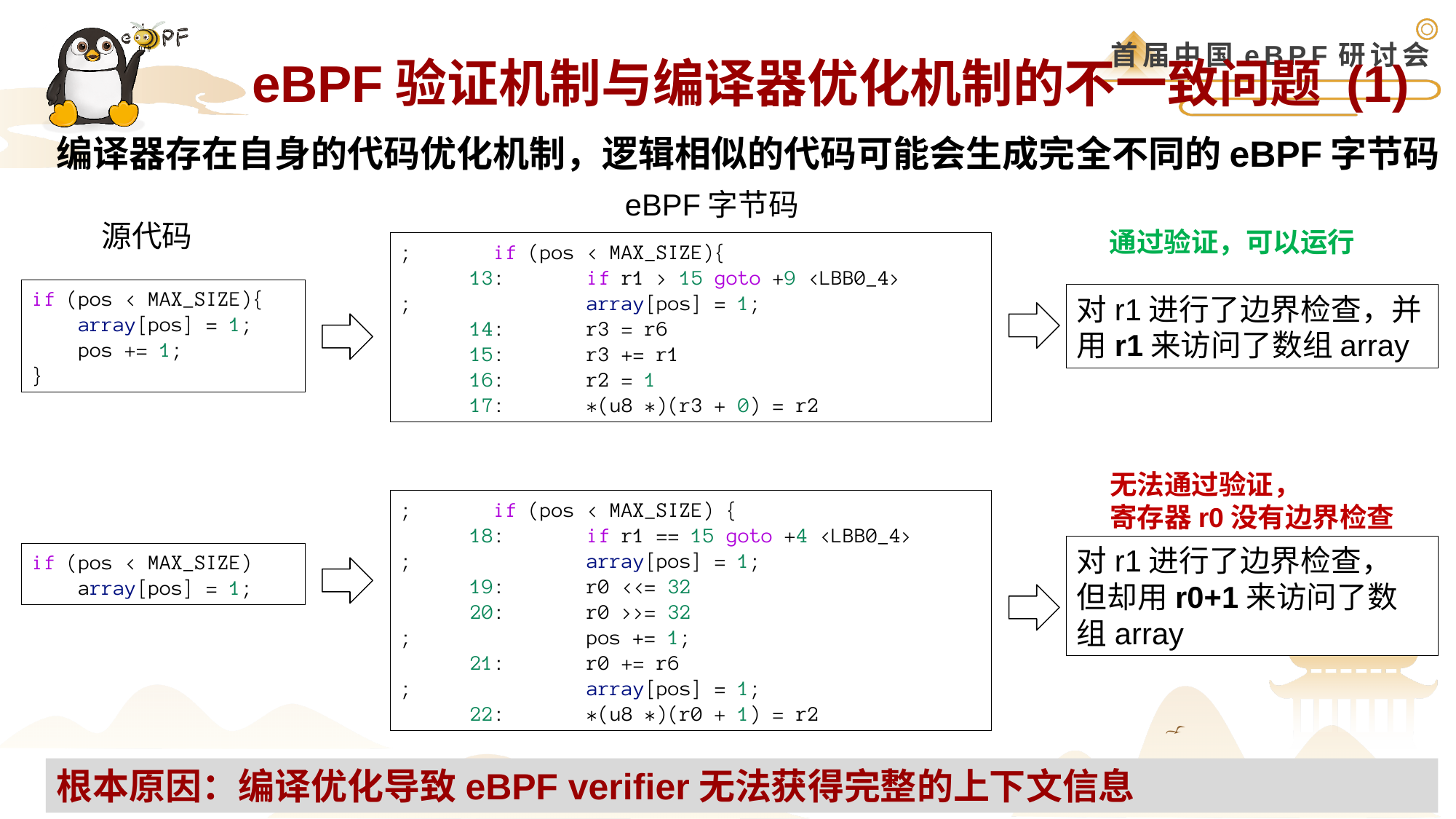

# eBPF验证机制与编译器优化机制的不一致问题 (1)
编译器存在自身的代码优化机制，逻辑相似的代码可能会生成完全不同的eBPF字节码
eBPF字节码
源代码
通过验证，可以运行
;       if (pos < MAX_SIZE){
      13:       if r1 > 15 goto +9 <LBB0_4>
;               array[pos] = 1;
      14:       r3 = r6
      15:       r3 += r1
      16:       r2 = 1
      17:       *(u8 *)(r3 + 0) = r2
if (pos < MAX_SIZE){
    array[pos] = 1;
    pos += 1;
}
对r1进行了边界检查，并用r1来访问了数组array

无法通过验证，
寄存器r0没有边界检查
;       if (pos < MAX_SIZE) {
      18:       if r1 == 15 goto +4 <LBB0_4>
;               array[pos] = 1;
      19:       r0 <<= 32
      20:       r0 >>= 32
;               pos += 1;
      21:       r0 += r6
;               array[pos] = 1;
      22:       *(u8 *)(r0 + 1) = r2
对r1进行了边界检查，
但却用r0+1来访问了数组array
if (pos < MAX_SIZE)
    array[pos] = 1;

根本原因：编译优化导致eBPF verifier无法获得完整的上下文信息
Page 19